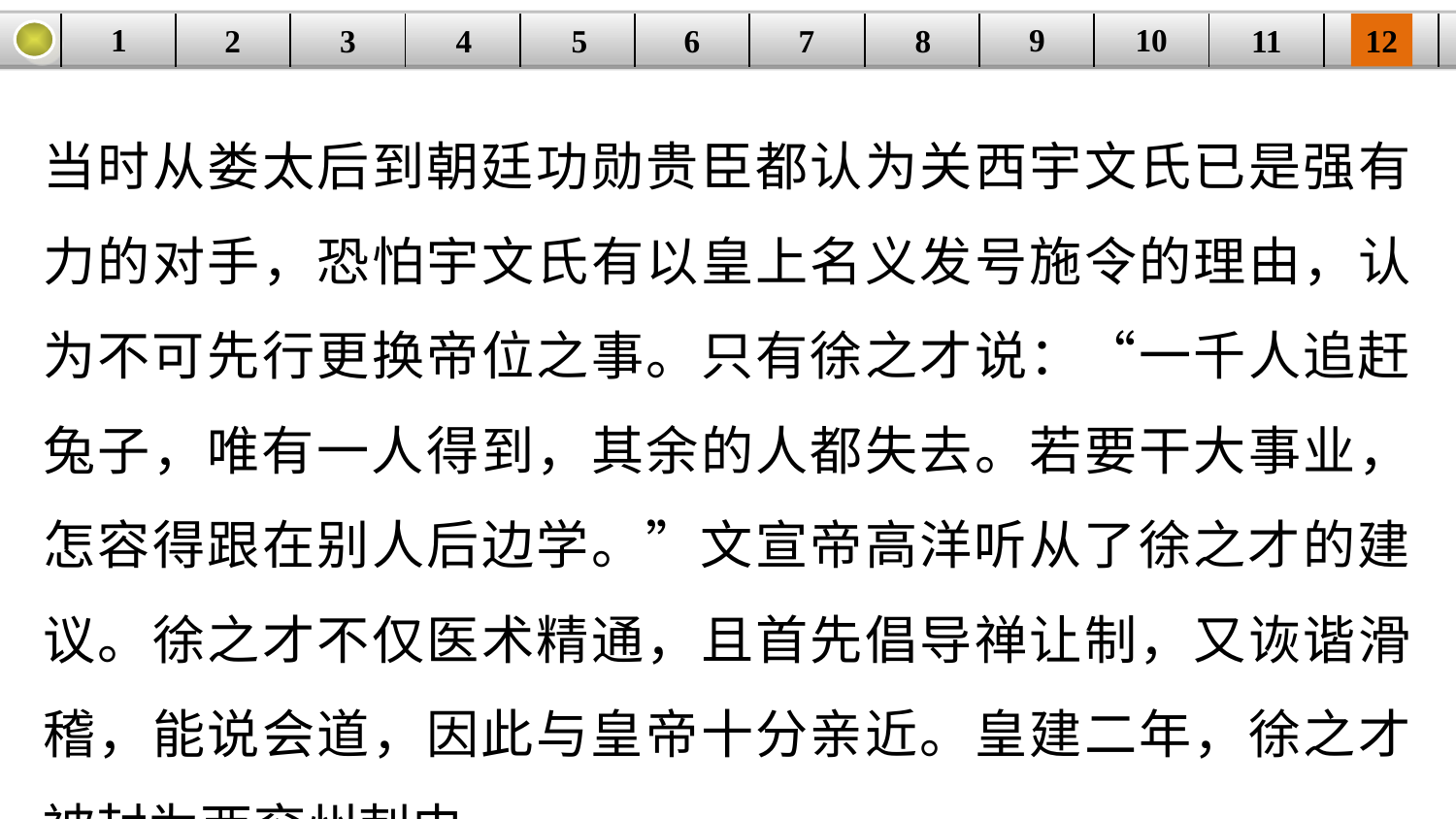

9
10
1
3
4
5
6
8
11
2
12
|  |  |  |  |  |  |  |  |  |  |  |  |
| --- | --- | --- | --- | --- | --- | --- | --- | --- | --- | --- | --- |
7

当时从娄太后到朝廷功勋贵臣都认为关西宇文氏已是强有力的对手，恐怕宇文氏有以皇上名义发号施令的理由，认为不可先行更换帝位之事。只有徐之才说：“一千人追赶兔子，唯有一人得到，其余的人都失去。若要干大事业，怎容得跟在别人后边学。”文宣帝高洋听从了徐之才的建议。徐之才不仅医术精通，且首先倡导禅让制，又诙谐滑稽，能说会道，因此与皇帝十分亲近。皇建二年，徐之才被封为西兖州刺史。